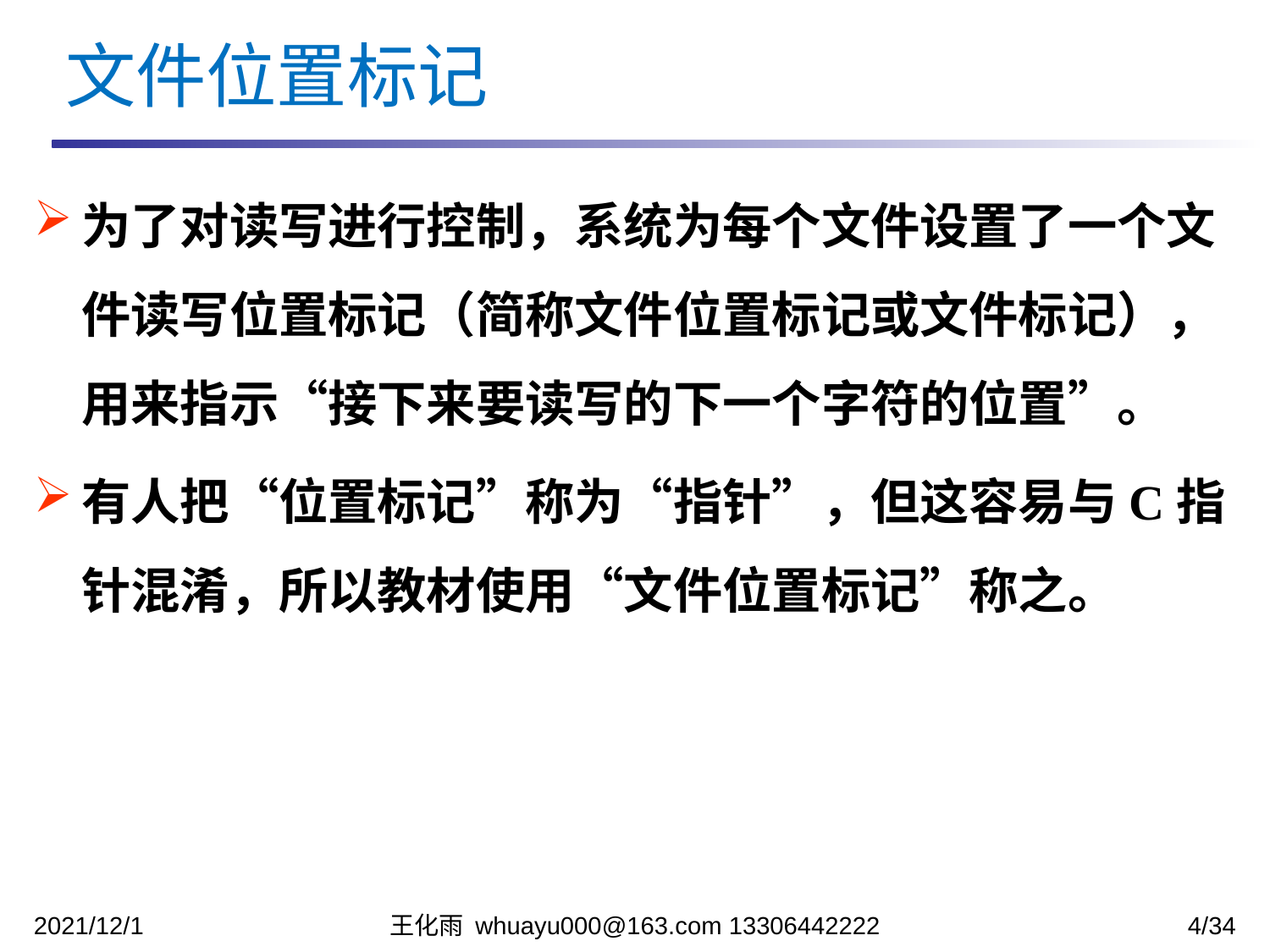

文件位置标记
为了对读写进行控制，系统为每个文件设置了一个文件读写位置标记（简称文件位置标记或文件标记），用来指示“接下来要读写的下一个字符的位置”。
有人把“位置标记”称为“指针”，但这容易与C指针混淆，所以教材使用“文件位置标记”称之。

2021/12/1
王化雨 whuayu000@163.com 13306442222
4/34